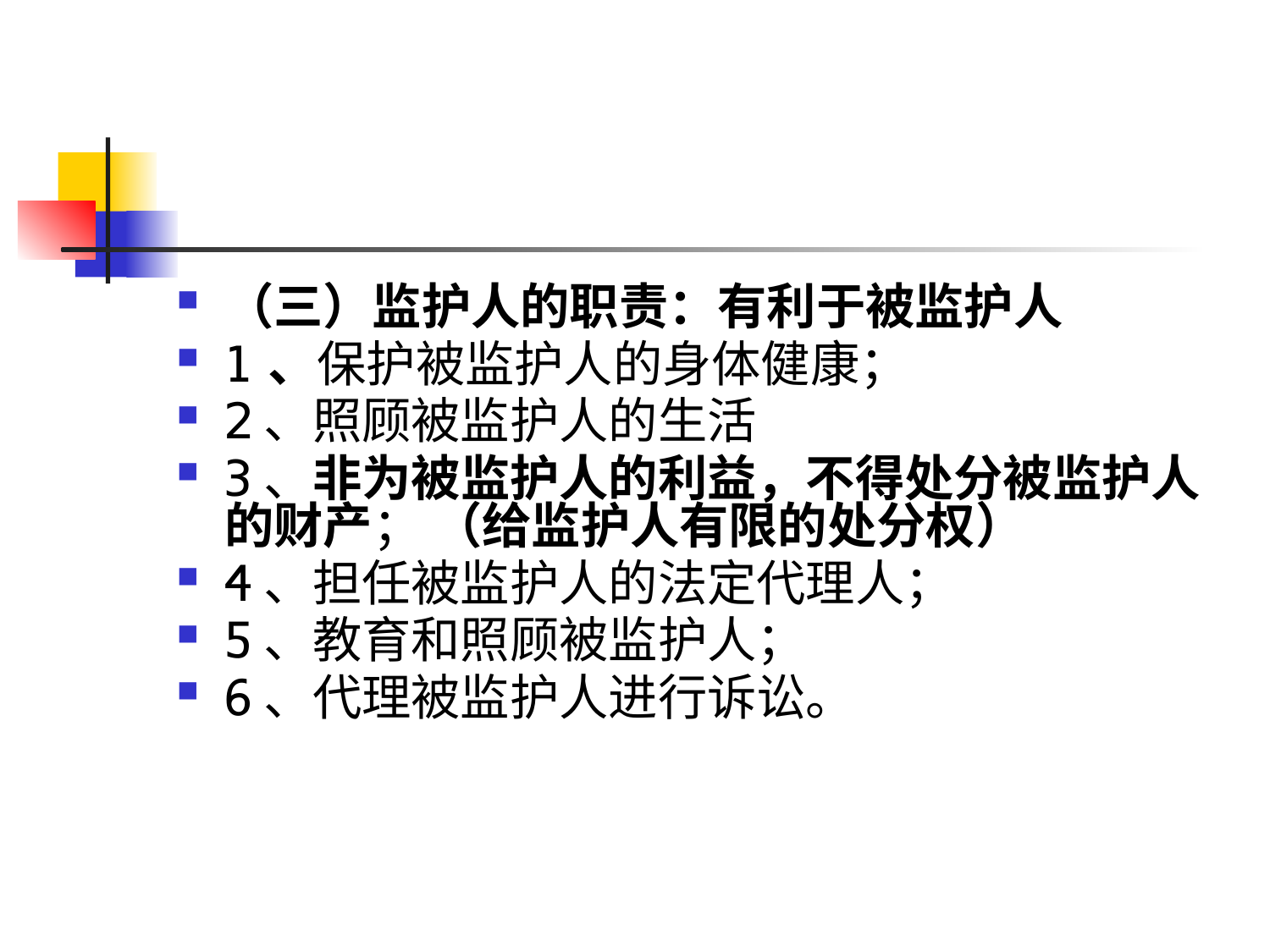

#
（三）监护人的职责：有利于被监护人
1、保护被监护人的身体健康；
2、照顾被监护人的生活
3、非为被监护人的利益，不得处分被监护人的财产； （给监护人有限的处分权）
4、担任被监护人的法定代理人；
5、教育和照顾被监护人；
6、代理被监护人进行诉讼。